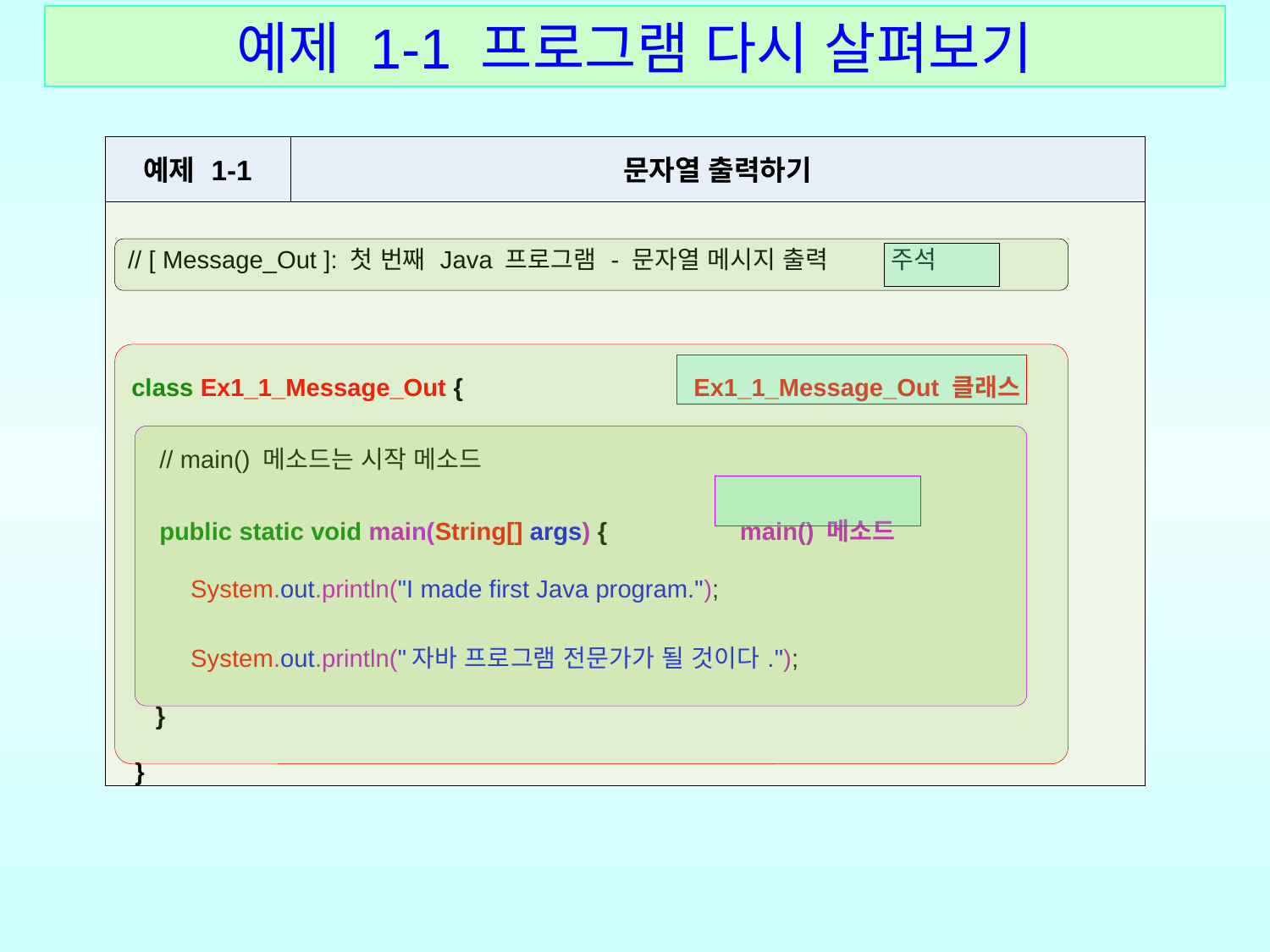

예제 1-1 프로그램 다시 살펴보기
| 예제 1-1 | 문자열 출력하기 |
| --- | --- |
| // [ Message\_Out ]: 첫 번째 Java 프로그램 - 문자열 메시지 출력 주석 class Ex1\_1\_Message\_Out { Ex1\_1\_Message\_Out 클래스 // main() 메소드는 시작 메소드 public static void main(String[] args) { main() 메소드 System.out.println("I made first Java program."); System.out.println("자바 프로그램 전문가가 될 것이다."); } } |  |